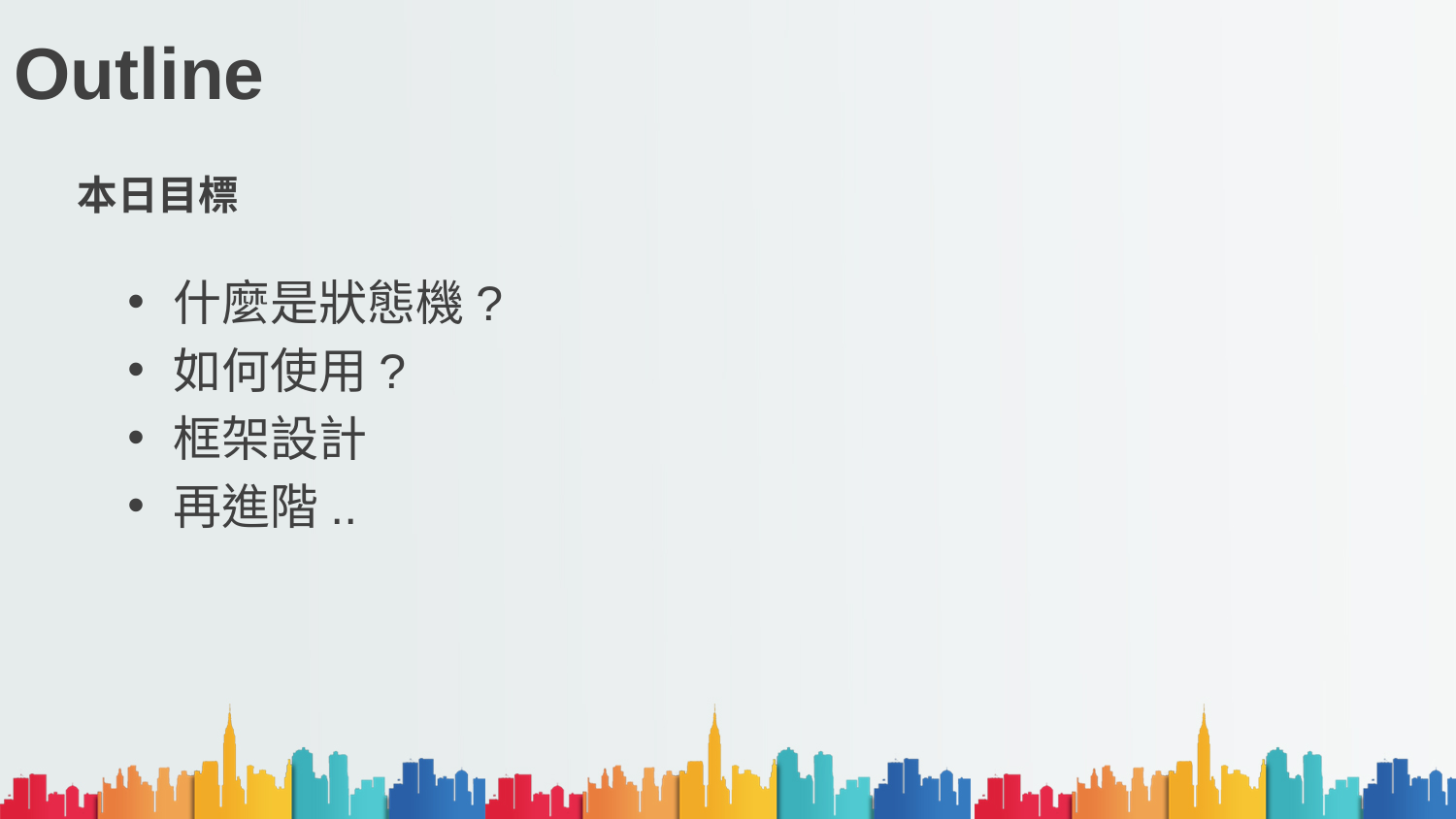

# Outline
本日目標
什麼是狀態機?
如何使用?
框架設計
再進階..